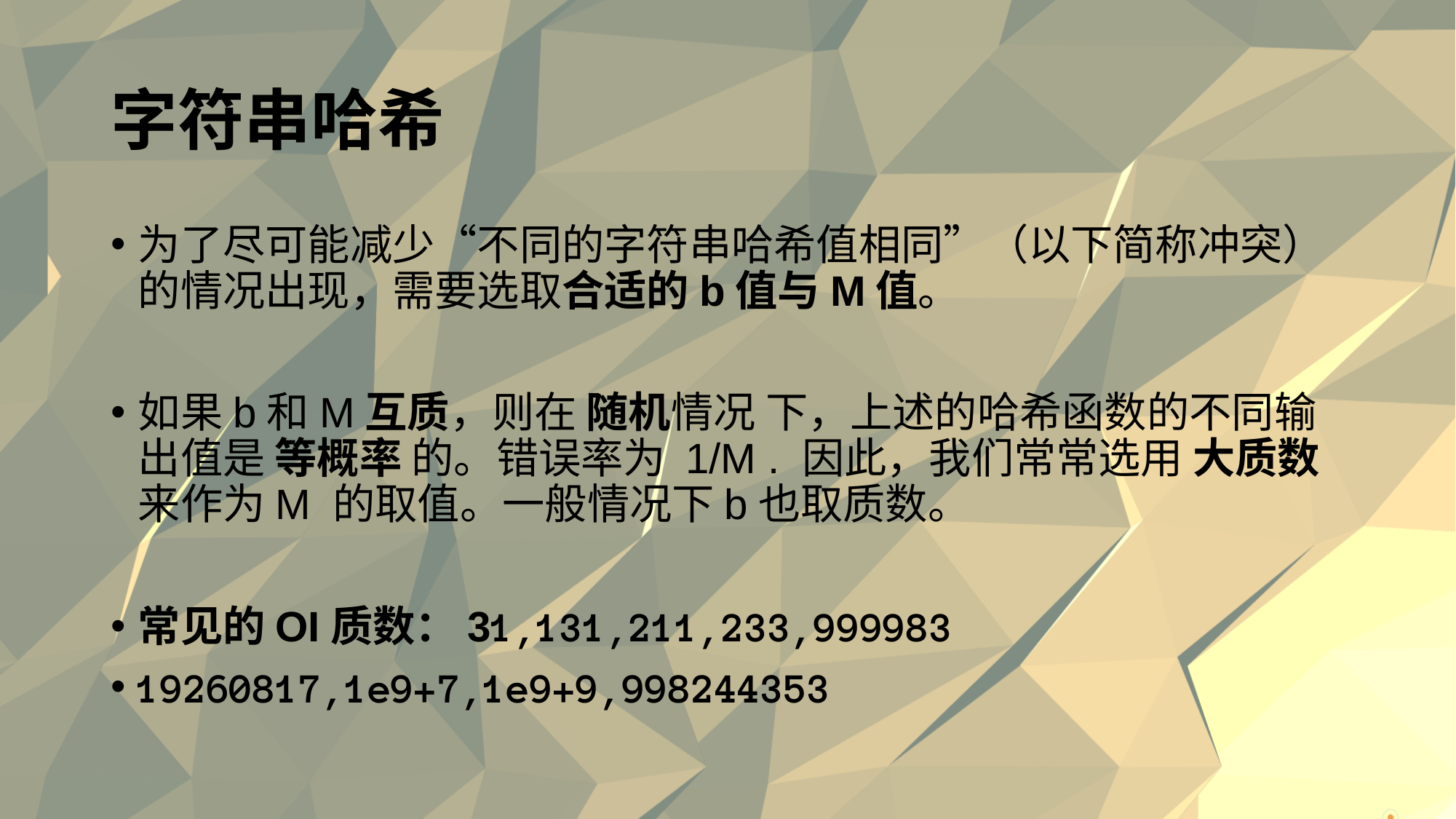

# 字符串哈希
为了尽可能减少“不同的字符串哈希值相同”（以下简称冲突）的情况出现，需要选取合适的b值与M值。

如果b和M互质，则在 随机情况 下，上述的哈希函数的不同输出值是 等概率 的。错误率为 1/M . 因此，我们常常选用 大质数 来作为M 的取值。一般情况下b也取质数。

常见的OI质数：31,131,211,233,999983
19260817,1e9+7,1e9+9,998244353